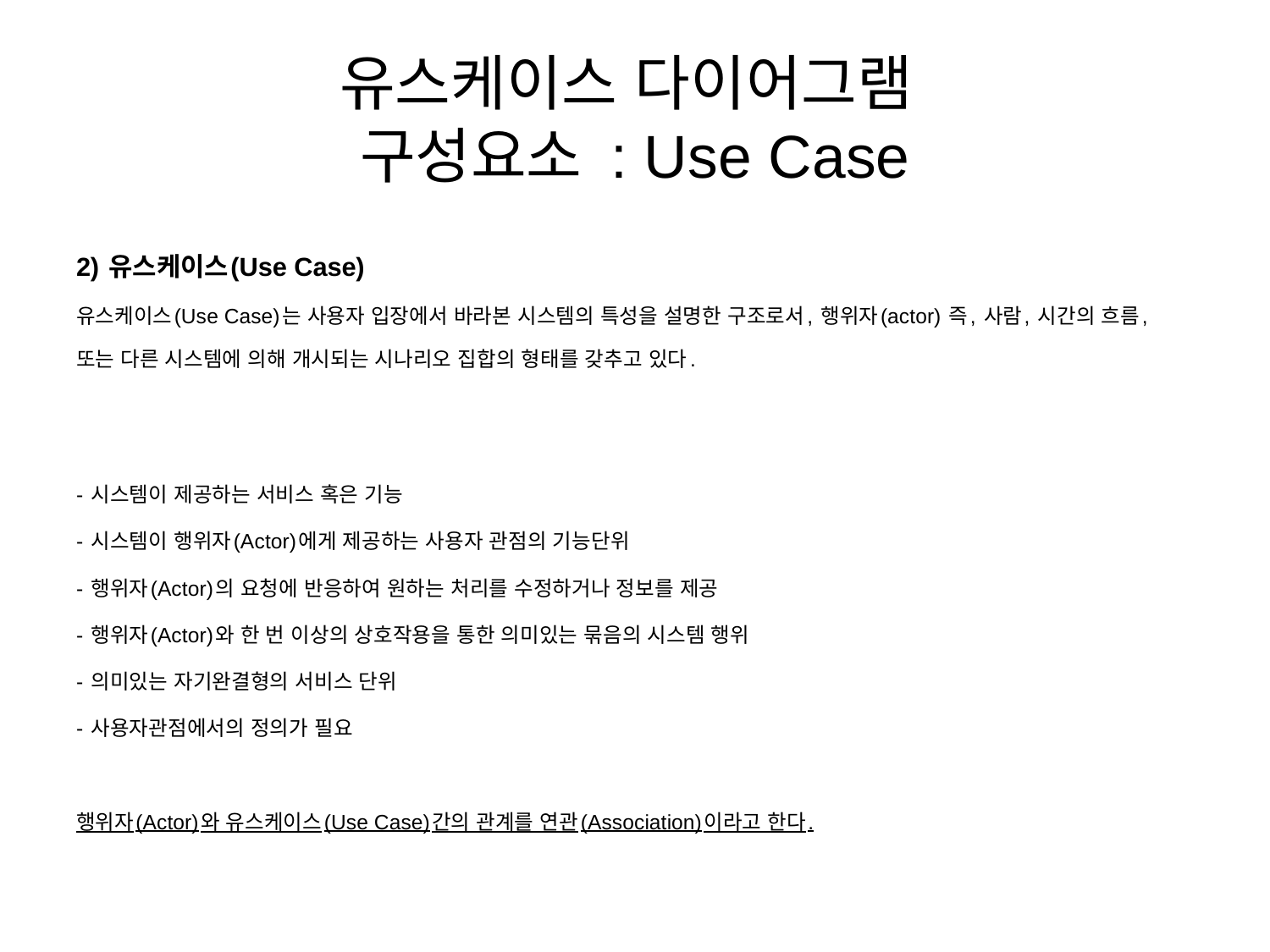

# 유스케이스 다이어그램 구성요소 : Use Case
2) 유스케이스(Use Case)
유스케이스(Use Case)는 사용자 입장에서 바라본 시스템의 특성을 설명한 구조로서, 행위자(actor) 즉, 사람, 시간의 흐름, 또는 다른 시스템에 의해 개시되는 시나리오 집합의 형태를 갖추고 있다.

- 시스템이 제공하는 서비스 혹은 기능
- 시스템이 행위자(Actor)에게 제공하는 사용자 관점의 기능단위
- 행위자(Actor)의 요청에 반응하여 원하는 처리를 수정하거나 정보를 제공
- 행위자(Actor)와 한 번 이상의 상호작용을 통한 의미있는 묶음의 시스템 행위
- 의미있는 자기완결형의 서비스 단위
- 사용자관점에서의 정의가 필요

행위자(Actor)와 유스케이스(Use Case)간의 관계를 연관(Association)이라고 한다.